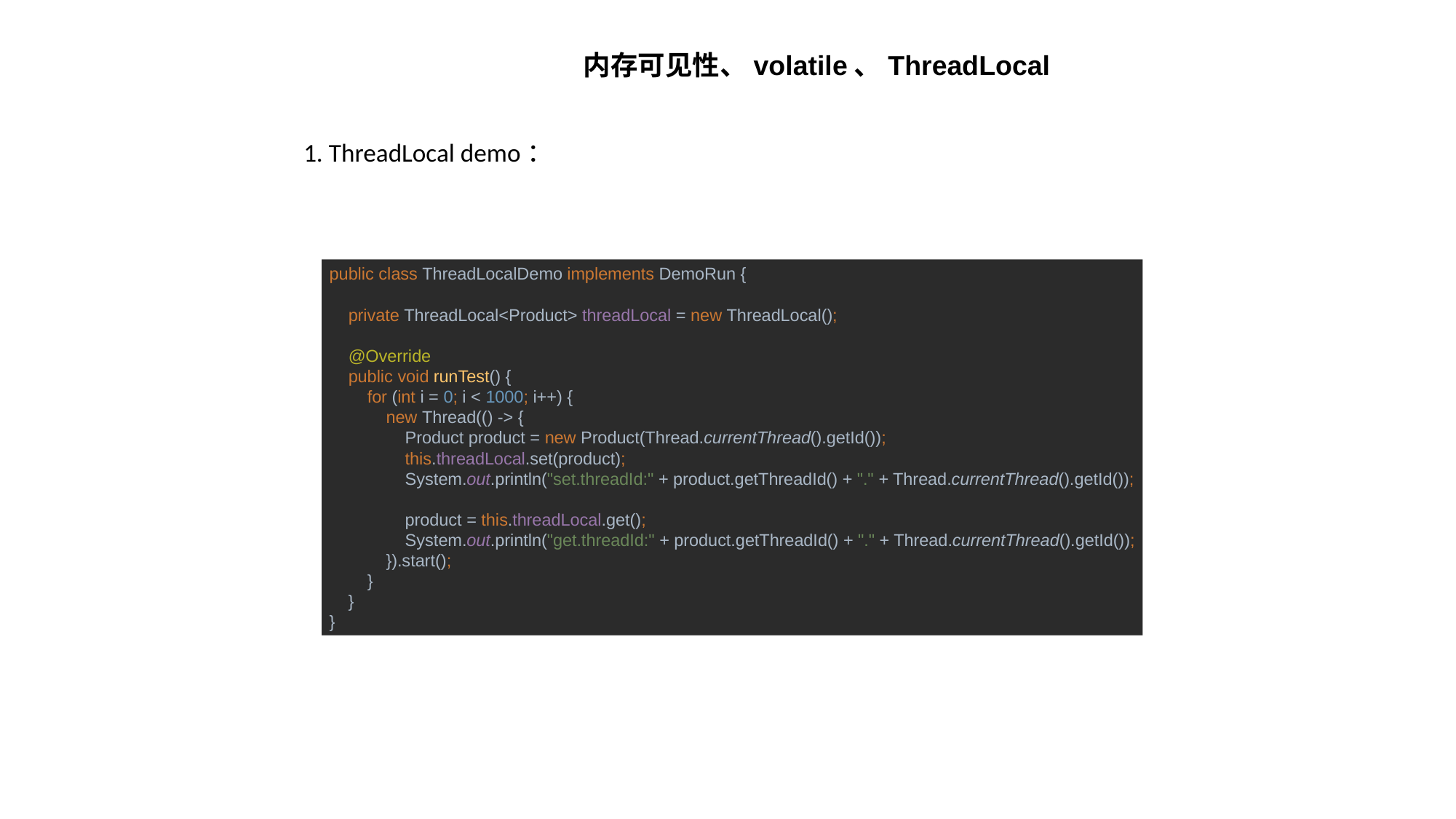

内存可见性、volatile、ThreadLocal
	1. ThreadLocal demo：
public class ThreadLocalDemo implements DemoRun {
    private ThreadLocal<Product> threadLocal = new ThreadLocal();
    @Override
    public void runTest() {
        for (int i = 0; i < 1000; i++) {
            new Thread(() -> {
                Product product = new Product(Thread.currentThread().getId());
                this.threadLocal.set(product);
                System.out.println("set.threadId:" + product.getThreadId() + "." + Thread.currentThread().getId());
                product = this.threadLocal.get();
                System.out.println("get.threadId:" + product.getThreadId() + "." + Thread.currentThread().getId());
            }).start();
        }
    }
}